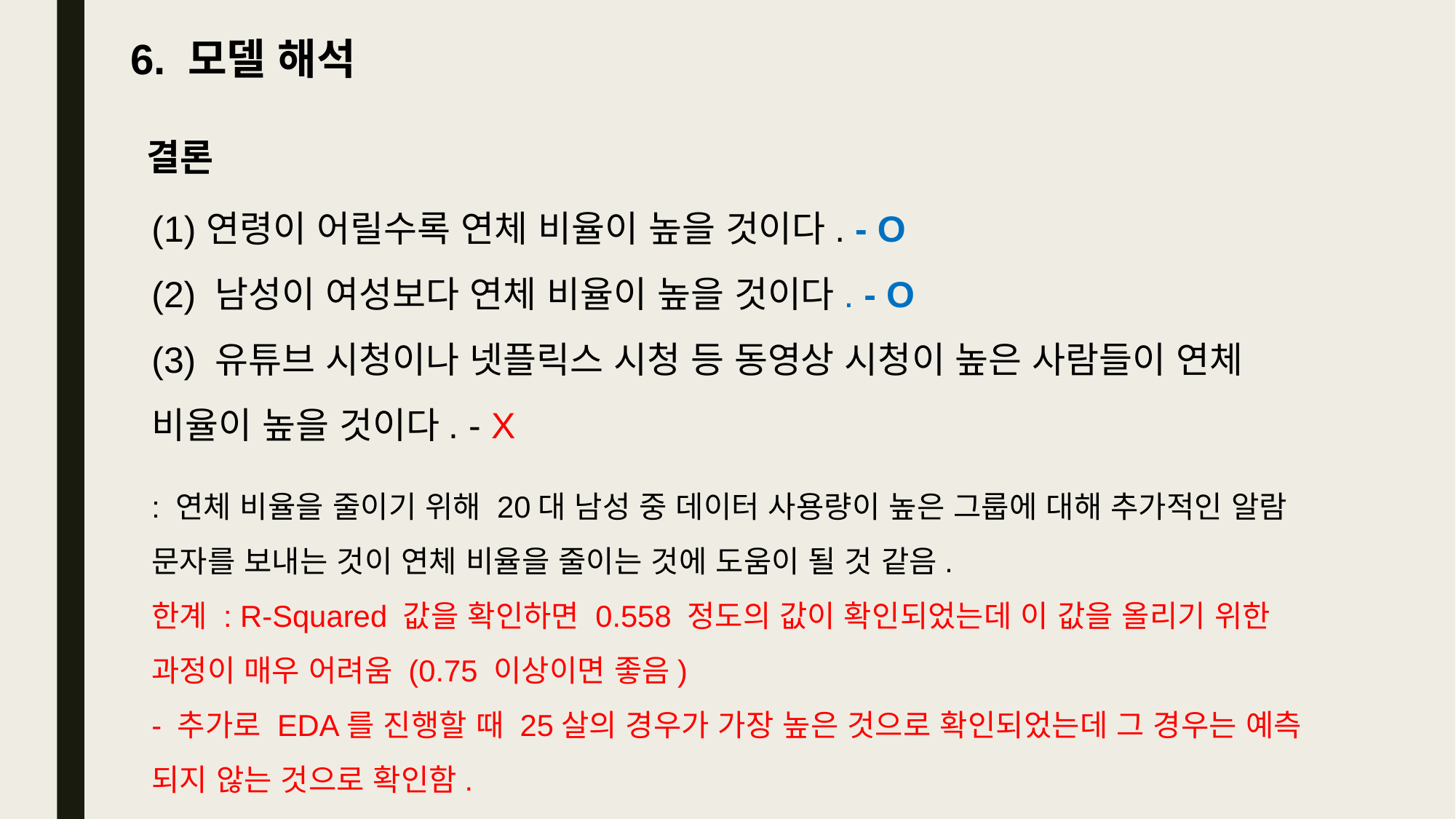

6. 모델 해석
결론
연령이 어릴수록 연체 비율이 높을 것이다. - O
(2) 남성이 여성보다 연체 비율이 높을 것이다. - O
(3) 유튜브 시청이나 넷플릭스 시청 등 동영상 시청이 높은 사람들이 연체 비율이 높을 것이다. - X

: 연체 비율을 줄이기 위해 20대 남성 중 데이터 사용량이 높은 그룹에 대해 추가적인 알람 문자를 보내는 것이 연체 비율을 줄이는 것에 도움이 될 것 같음.
한계 : R-Squared 값을 확인하면 0.558 정도의 값이 확인되었는데 이 값을 올리기 위한 과정이 매우 어려움 (0.75 이상이면 좋음)
- 추가로 EDA를 진행할 때 25살의 경우가 가장 높은 것으로 확인되었는데 그 경우는 예측 되지 않는 것으로 확인함.